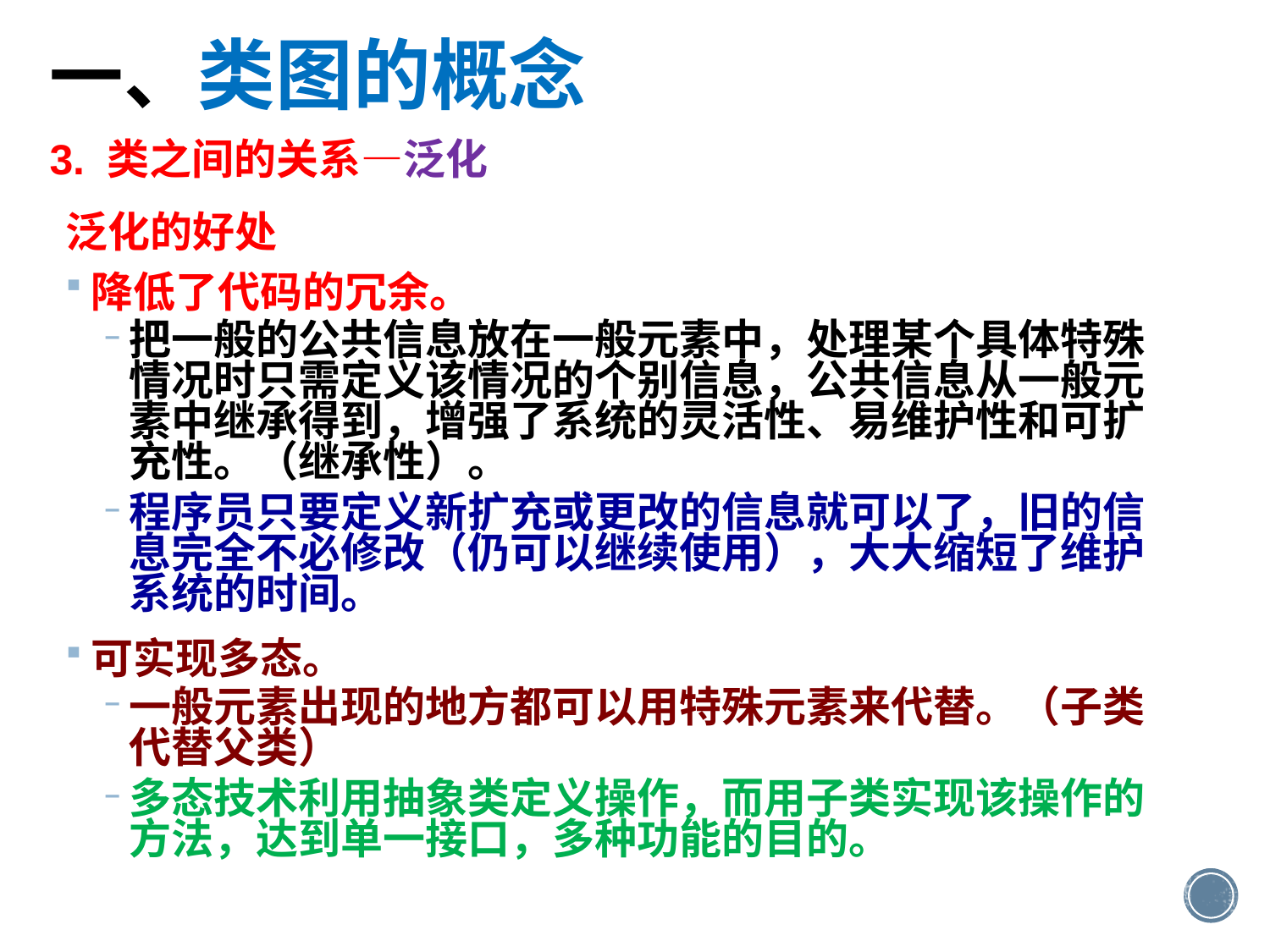

一、类图的概念
3. 类之间的关系—泛化
# 泛化的好处
降低了代码的冗余。
把一般的公共信息放在一般元素中，处理某个具体特殊情况时只需定义该情况的个别信息，公共信息从一般元素中继承得到，增强了系统的灵活性、易维护性和可扩充性。（继承性）。
程序员只要定义新扩充或更改的信息就可以了，旧的信息完全不必修改（仍可以继续使用），大大缩短了维护系统的时间。
可实现多态。
一般元素出现的地方都可以用特殊元素来代替。（子类代替父类）
多态技术利用抽象类定义操作，而用子类实现该操作的方法，达到单一接口，多种功能的目的。